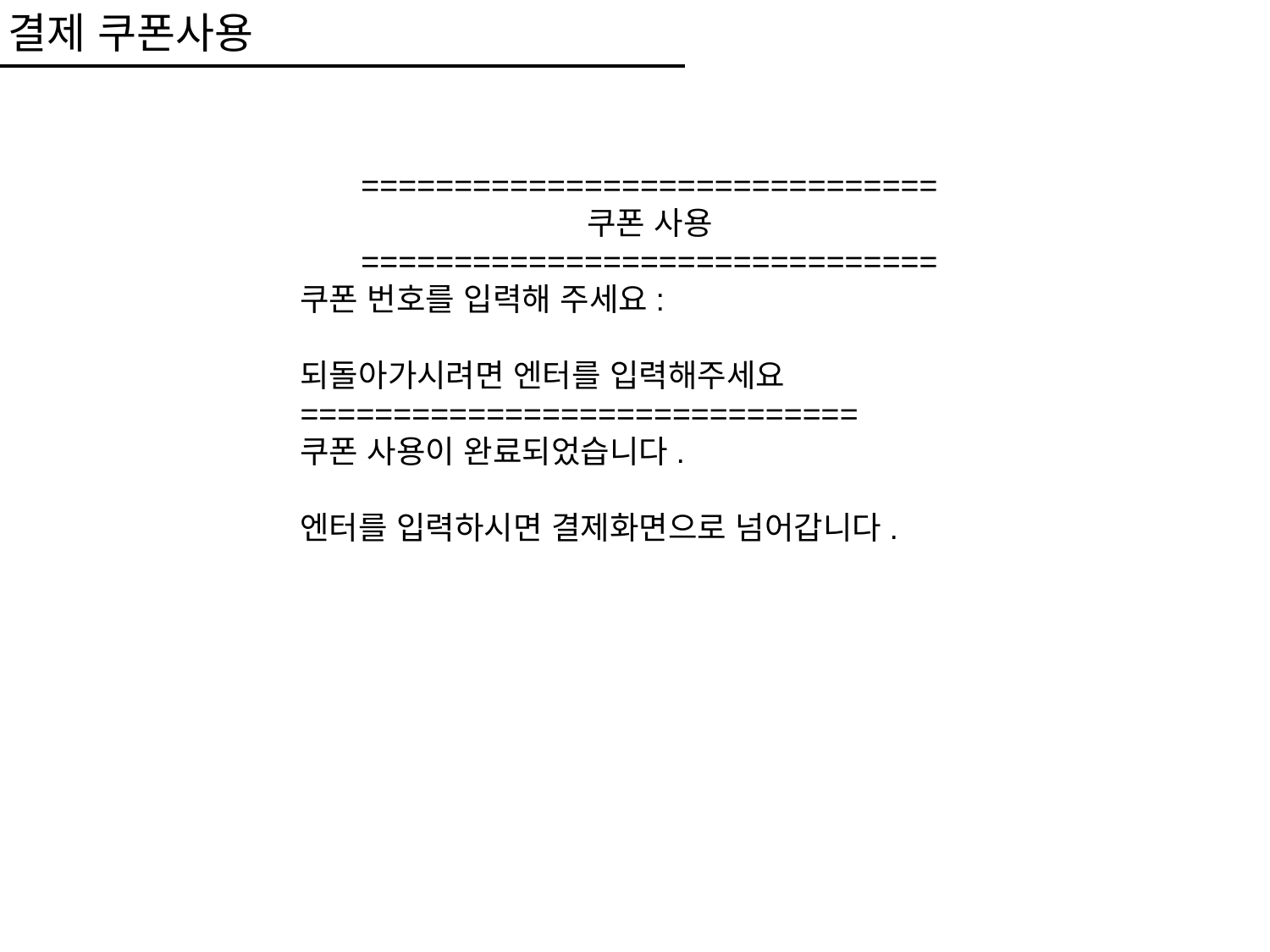

결제 쿠폰사용
===============================
쿠폰 사용
===============================
쿠폰 번호를 입력해 주세요:

되돌아가시려면 엔터를 입력해주세요
==============================
쿠폰 사용이 완료되었습니다.

엔터를 입력하시면 결제화면으로 넘어갑니다.